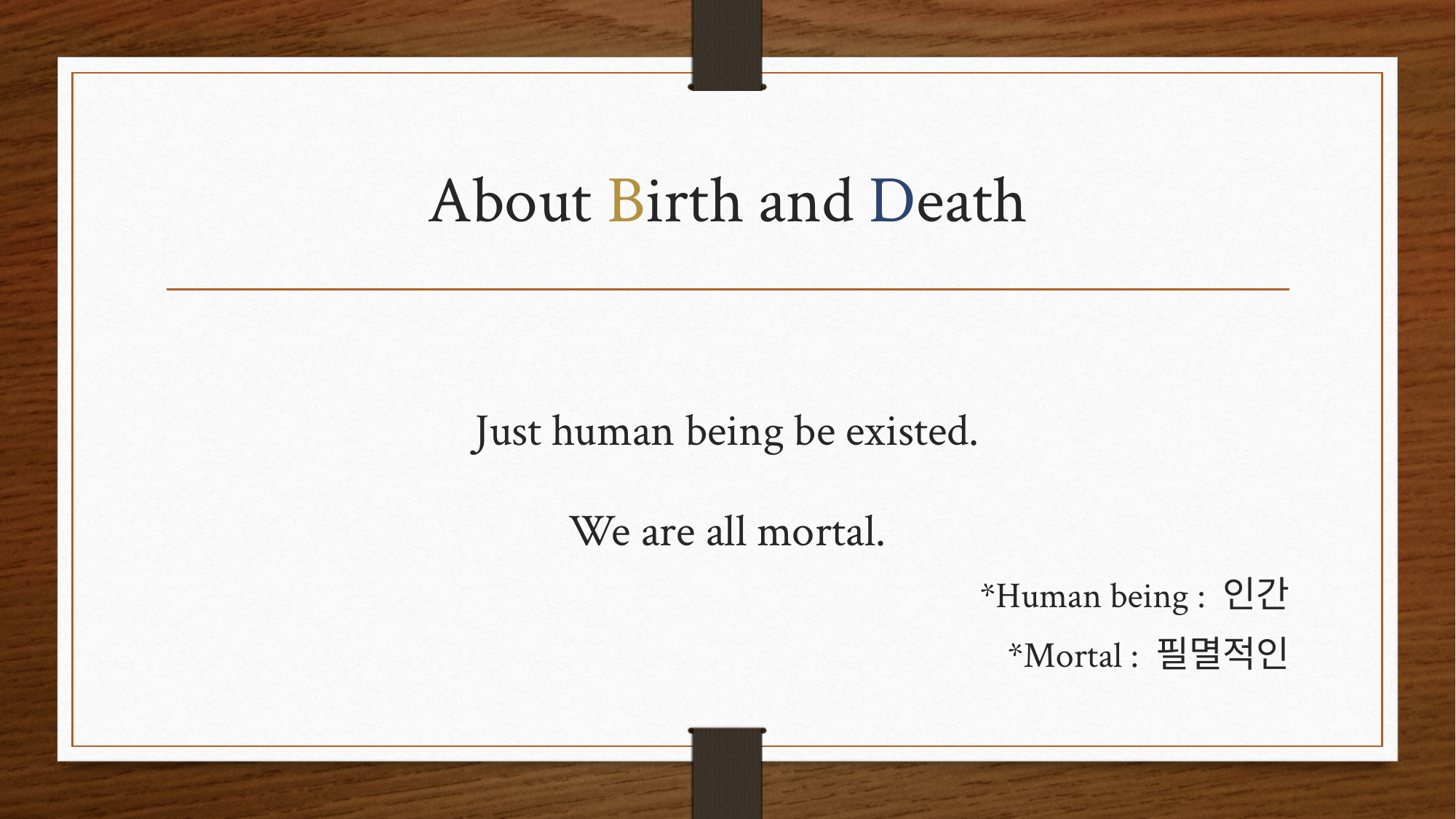

# About Birth and Death

Just human being be existed.
We are all mortal.
*Human being : 인간
*Mortal : 필멸적인